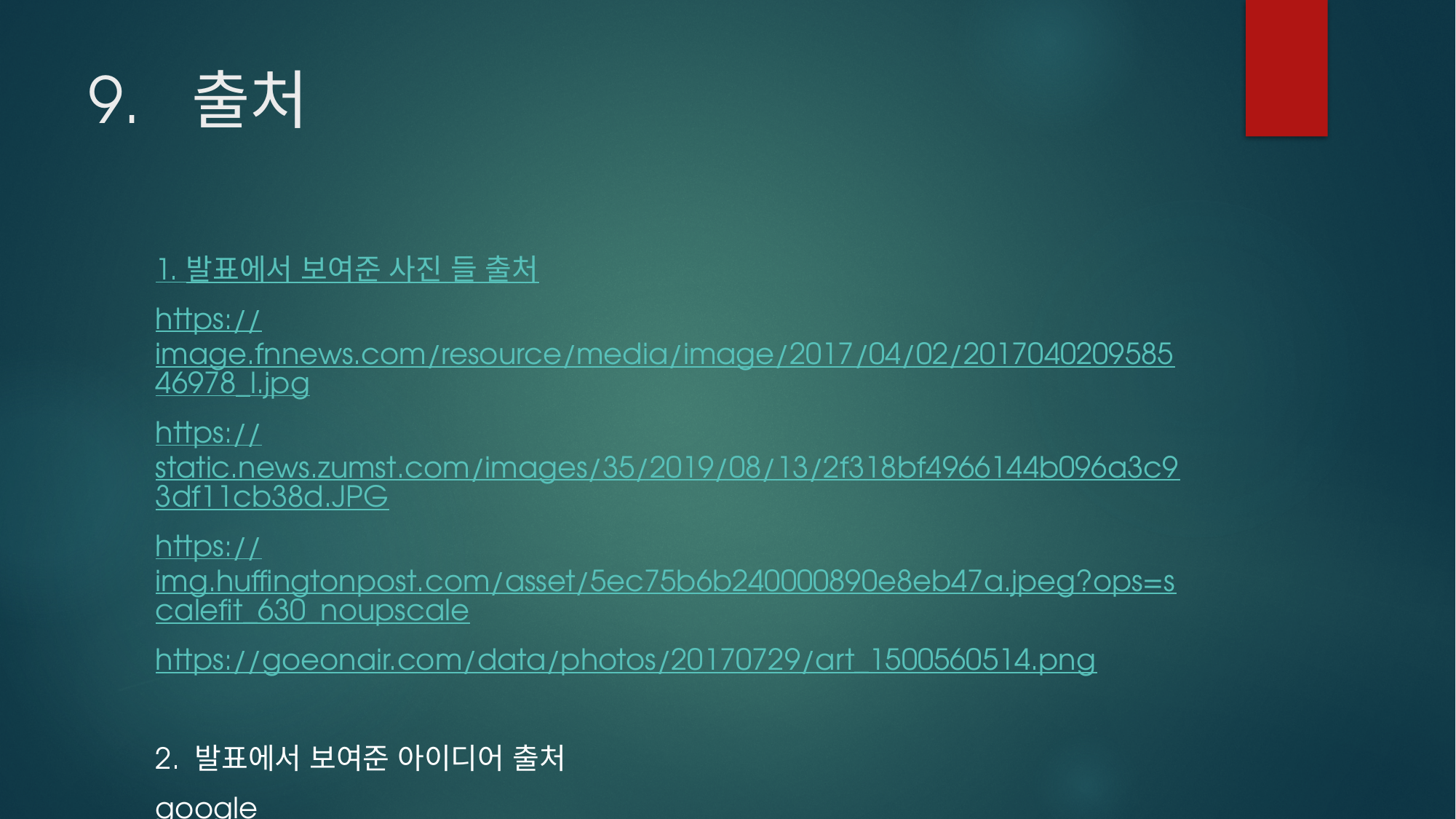

# 9.  출처
1. 발표에서 보여준 사진 들 출처
https://image.fnnews.com/resource/media/image/2017/04/02/201704020958546978_l.jpg
https://static.news.zumst.com/images/35/2019/08/13/2f318bf4966144b096a3c93df11cb38d.JPG
https://img.huffingtonpost.com/asset/5ec75b6b240000890e8eb47a.jpeg?ops=scalefit_630_noupscale
https://goeonair.com/data/photos/20170729/art_1500560514.png

2. 발표에서 보여준 아이디어 출처
google